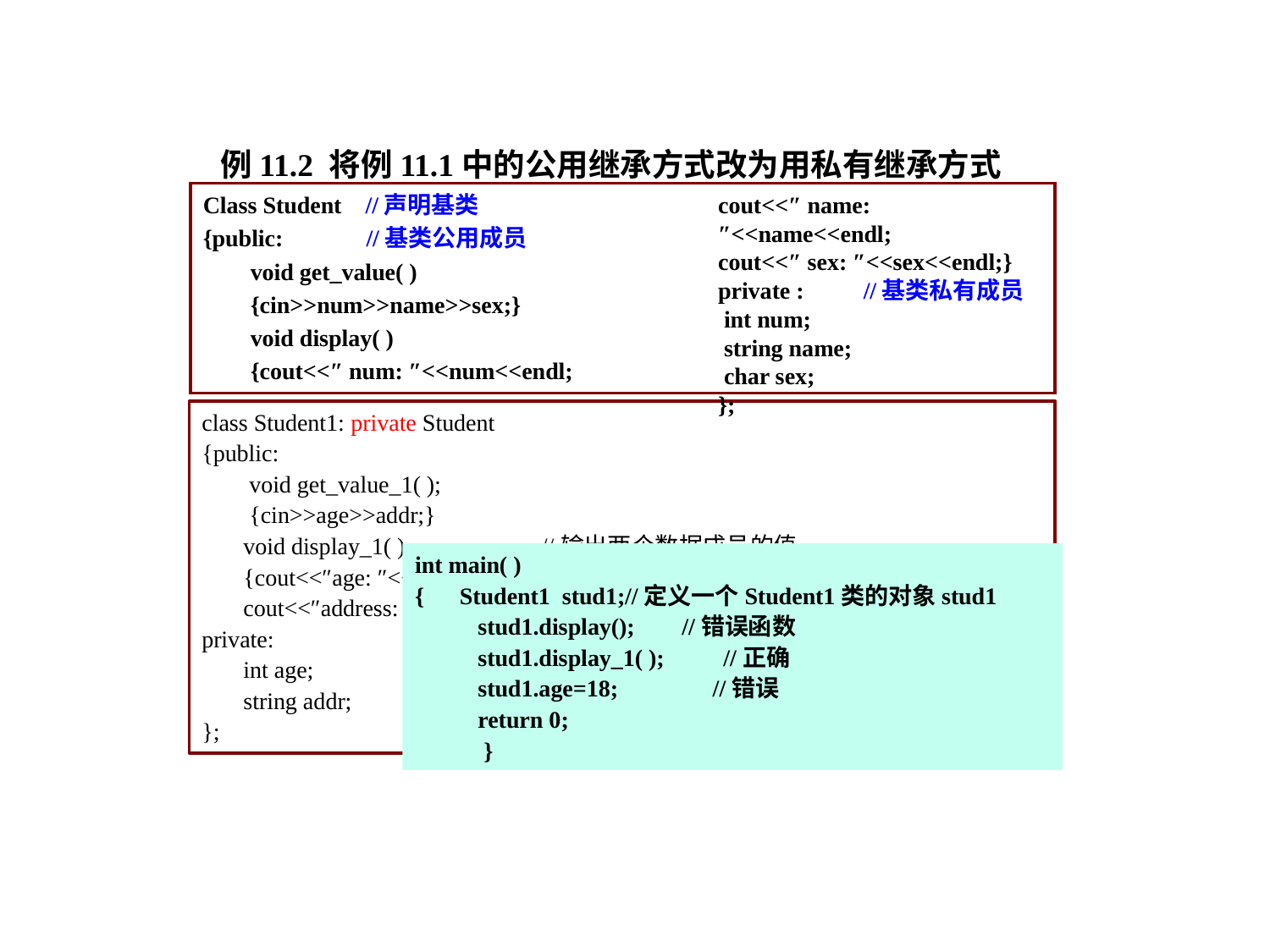

例11.2 将例11.1中的公用继承方式改为用私有继承方式
cout<<″ name: ″<<name<<endl;
cout<<″ sex: ″<<sex<<endl;}
private :          //基类私有成员
 int num;
 string name;
 char sex;
};
Class Student    //声明基类
{public:              //基类公用成员
void get_value( )
{cin>>num>>name>>sex;}
void display( )
{cout<<″ num: ″<<num<<endl;

class Student1: private Student
{public:
void get_value_1( );
{cin>>age>>addr;}
void display_1( )                       //输出两个数据成员的值
{cout<<″age: ″<<age<<endl;          //引用派生类的私有成员，正确
cout<<″address: ″<<addr<<endl;}    //引用派生类的私有成员，正确
private:
int age;
string addr;
};
int main( )
{      Student1  stud1;//定义一个Student1类的对象stud1
stud1.display();        //错误函数
stud1.display_1( );          //正确
stud1.age=18;                //错误
return 0;
 }